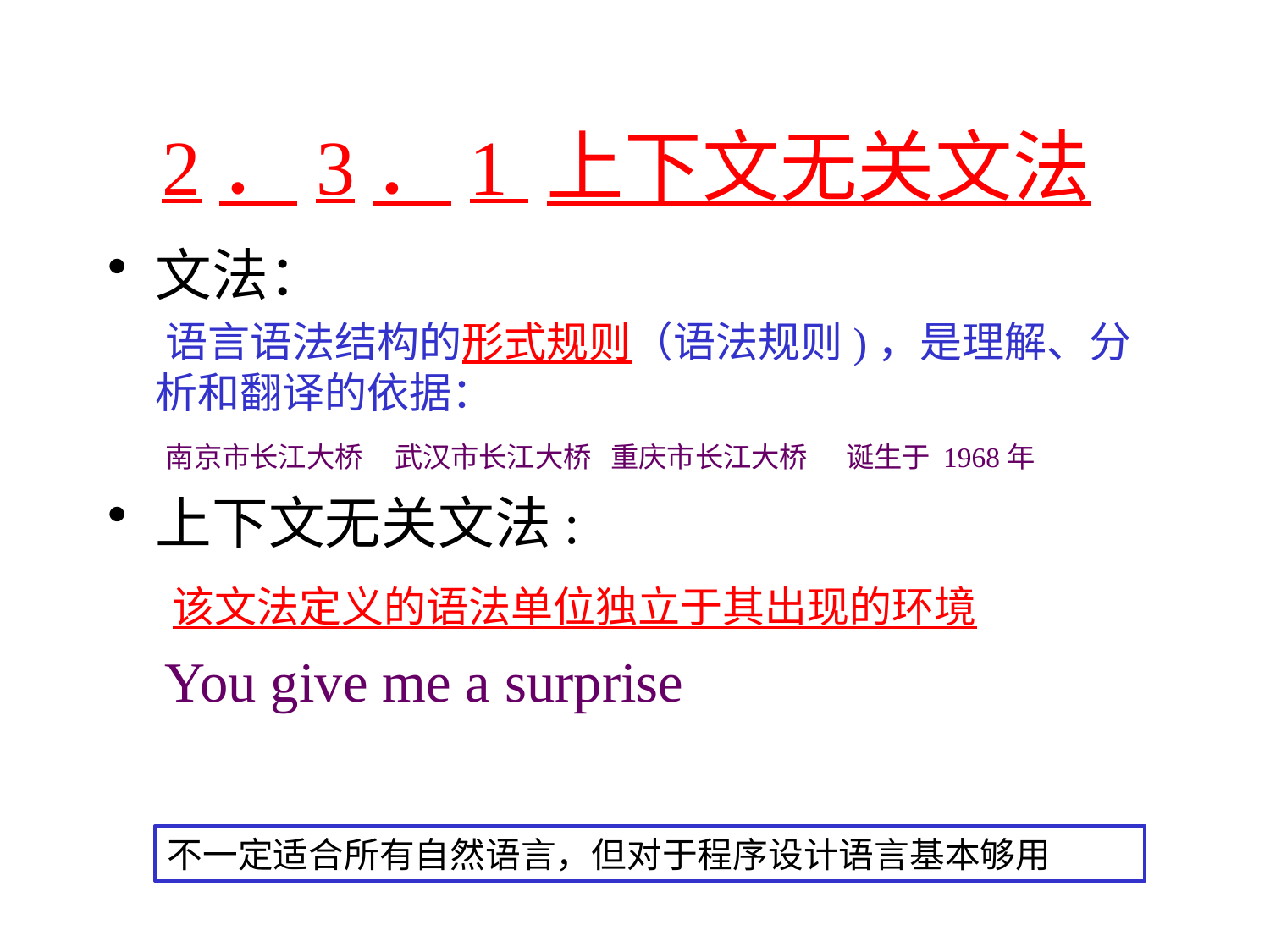

# 2．3．1 上下文无关文法
文法：
     语言语法结构的形式规则（语法规则)，是理解、分析和翻译的依据：
     南京市长江大桥     武汉市长江大桥   重庆市长江大桥      诞生于 1968年
上下文无关文法:
    该文法定义的语法单位独立于其出现的环境
    You give me a surprise
不一定适合所有自然语言，但对于程序设计语言基本够用